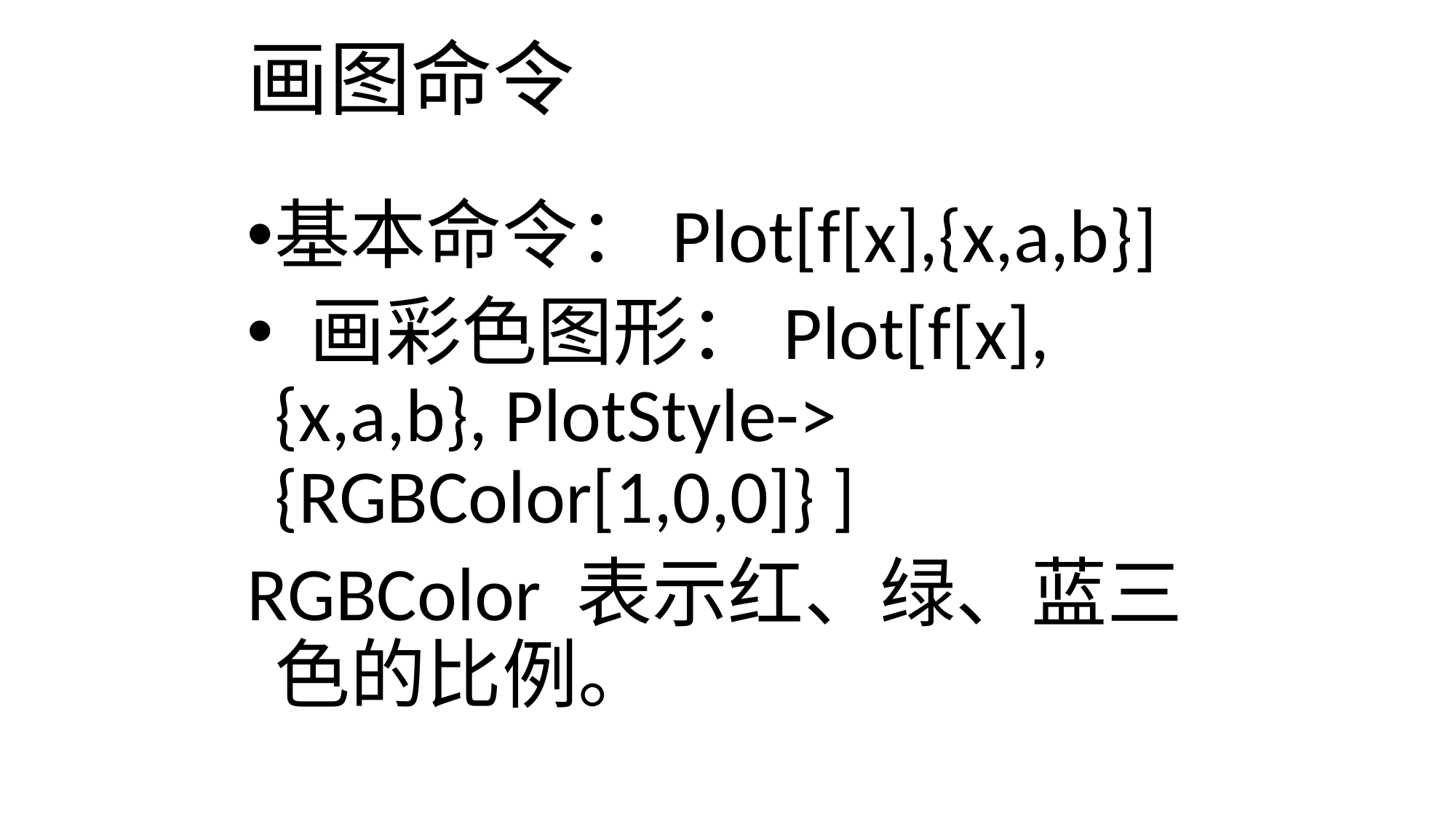

# 画图命令
基本命令：Plot[f[x],{x,a,b}]
 画彩色图形：Plot[f[x],{x,a,b}, PlotStyle-> {RGBColor[1,0,0]} ]
RGBColor 表示红、绿、蓝三色的比例。